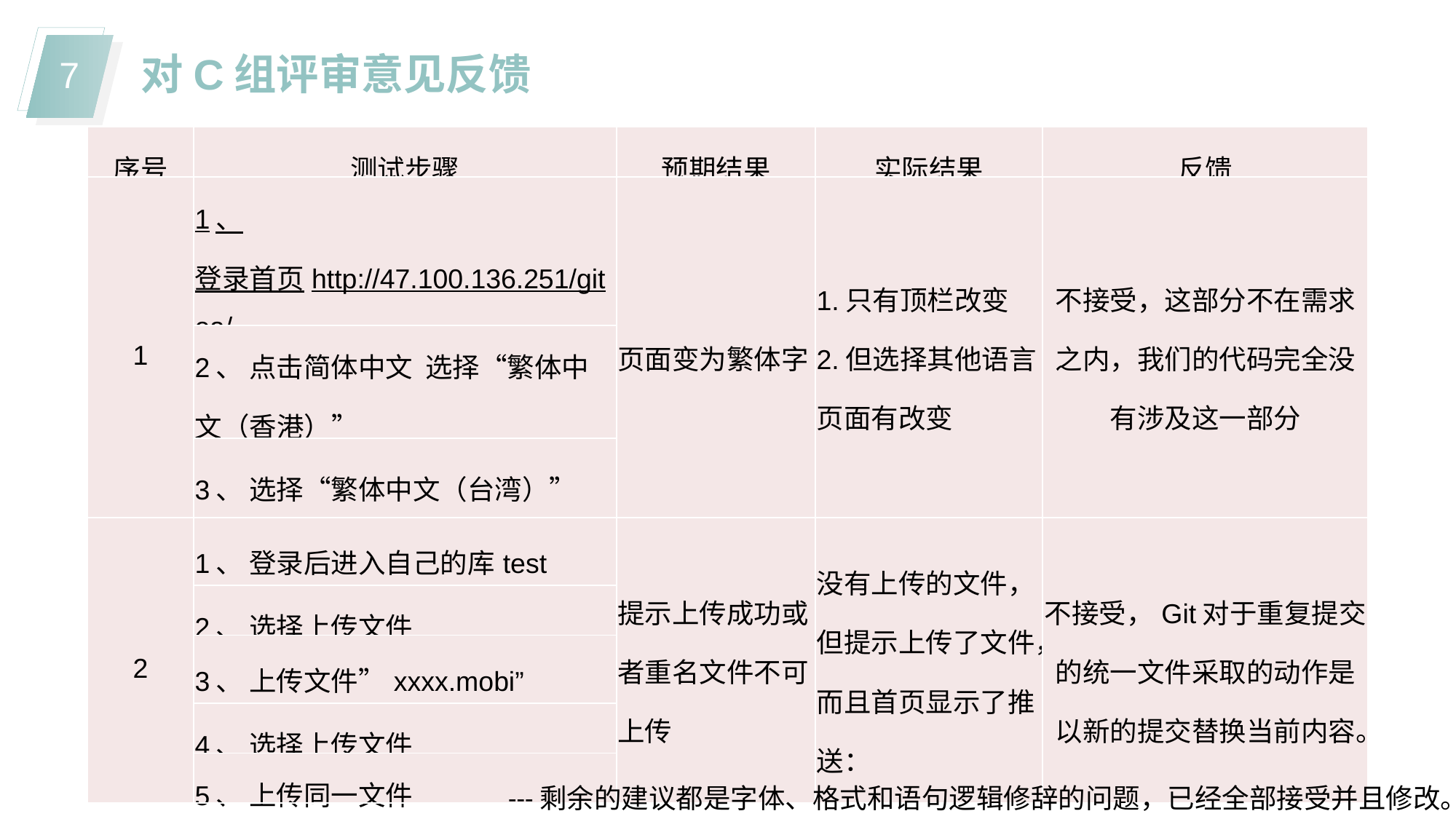

对C组评审意见反馈
| 序号 | 测试步骤 | 预期结果 | 实际结果 | 反馈 |
| --- | --- | --- | --- | --- |
| 1 | 1、 登录首页http://47.100.136.251/gitea/ | 页面变为繁体字 | 1.只有顶栏改变 2.但选择其他语言页面有改变 | 不接受，这部分不在需求之内，我们的代码完全没有涉及这一部分 |
|  | 2、 点击简体中文 选择“繁体中文（香港）” |  |  |  |
|  | 3、 选择“繁体中文（台湾）” |  |  |  |
| 2 | 1、 登录后进入自己的库test | 提示上传成功或者重名文件不可上传 | 没有上传的文件，但提示上传了文件，而且首页显示了推送： | 不接受，Git对于重复提交的统一文件采取的动作是以新的提交替换当前内容。 |
|  | 2、 选择上传文件 |  |  |  |
|  | 3、 上传文件”xxxx.mobi” |  |  |  |
|  | 4、 选择上传文件 |  |  |  |
|  | 5、 上传同一文件 |  |  |  |
---剩余的建议都是字体、格式和语句逻辑修辞的问题，已经全部接受并且修改。